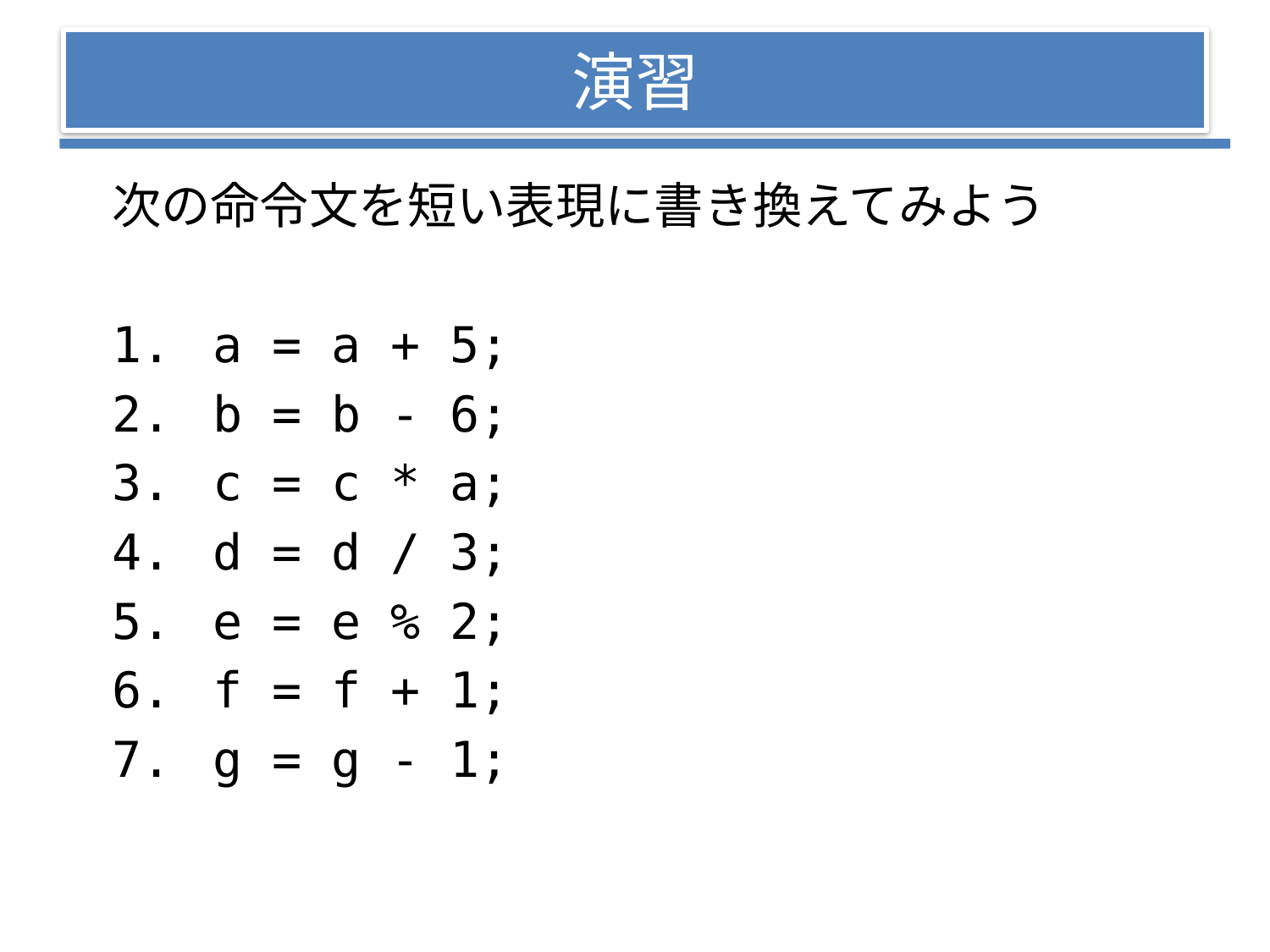

# 演習
次の命令文を短い表現に書き換えてみよう

 a = a + 5;
 b = b - 6;
 c = c * a;
 d = d / 3;
 e = e % 2;
 f = f + 1;
 g = g - 1;